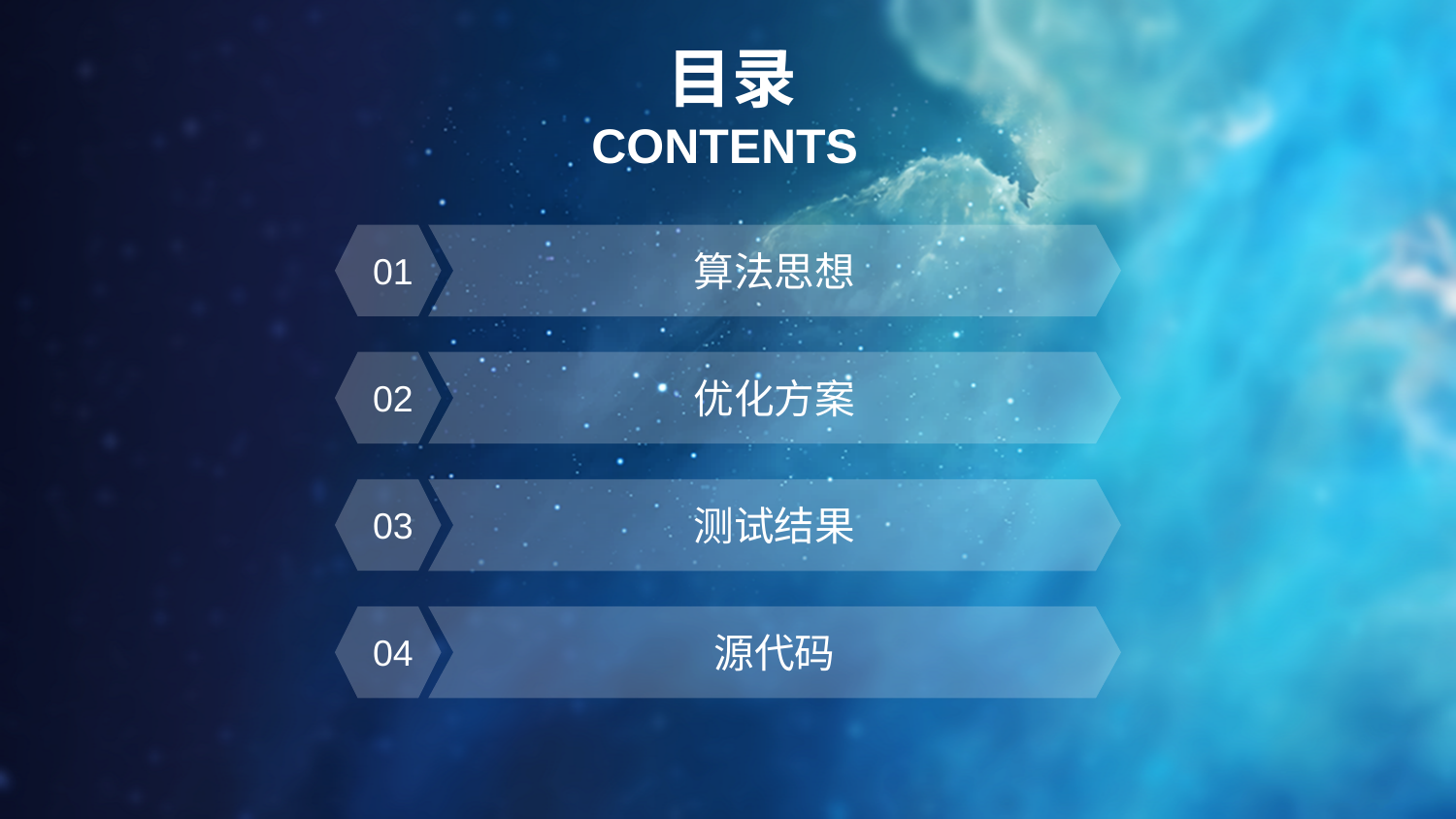

目录
CONTENTS

01
算法思想

02
优化方案

03
测试结果

04
源代码